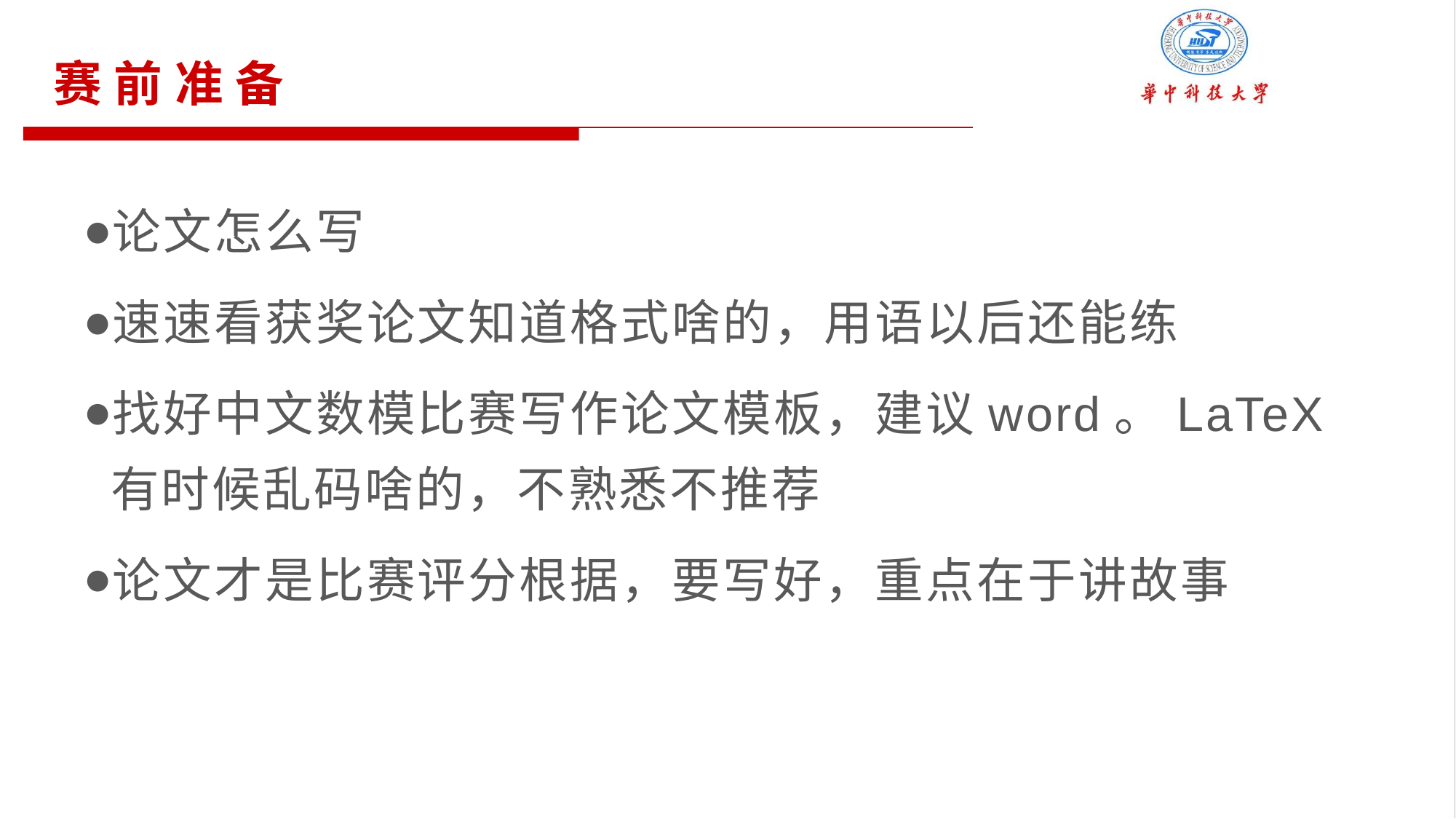

赛前准备

论文怎么写
速速看获奖论文知道格式啥的，用语以后还能练
找好中文数模比赛写作论文模板，建议word。LaTeX有时候乱码啥的，不熟悉不推荐
论文才是比赛评分根据，要写好，重点在于讲故事